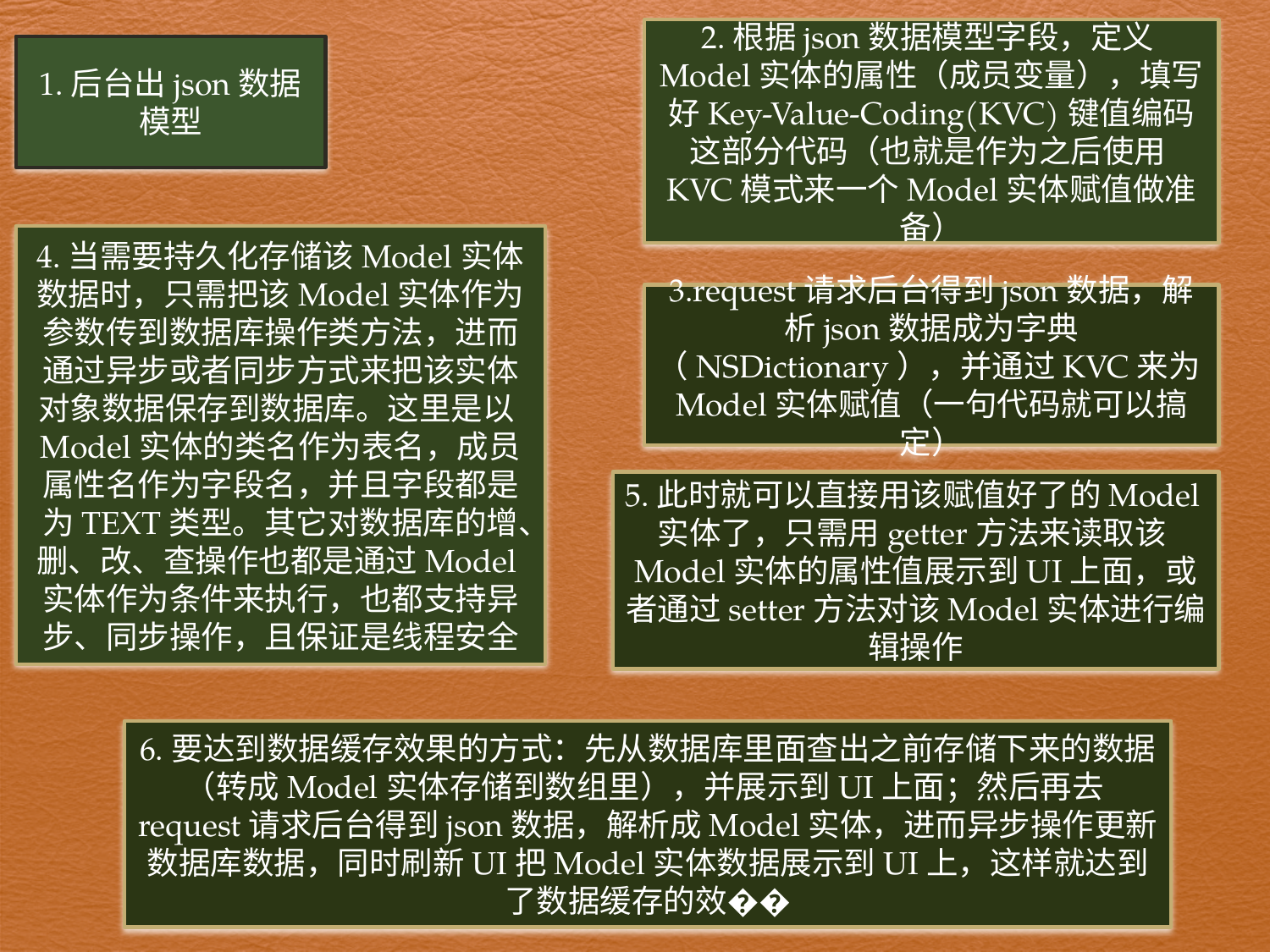

2.根据json数据模型字段，定义Model实体的属性（成员变量），填写好Key-Value-Coding(KVC)键值编码这部分代码（也就是作为之后使用KVC模式来一个Model实体赋值做准备）
1.后台出json数据模型
4.当需要持久化存储该Model实体数据时，只需把该Model实体作为参数传到数据库操作类方法，进而通过异步或者同步方式来把该实体对象数据保存到数据库。这里是以Model实体的类名作为表名，成员属性名作为字段名，并且字段都是为TEXT类型。其它对数据库的增、删、改、查操作也都是通过Model实体作为条件来执行，也都支持异步、同步操作，且保证是线程安全
3.request请求后台得到json数据，解析json数据成为字典（NSDictionary），并通过KVC来为Model实体赋值（一句代码就可以搞定）
5.此时就可以直接用该赋值好了的Model实体了，只需用getter方法来读取该Model实体的属性值展示到UI上面，或者通过setter方法对该Model实体进行编辑操作
6.要达到数据缓存效果的方式：先从数据库里面查出之前存储下来的数据（转成Model实体存储到数组里），并展示到UI上面；然后再去request请求后台得到json数据，解析成Model实体，进而异步操作更新数据库数据，同时刷新UI把Model实体数据展示到UI上，这样就达到了数据缓存的效��